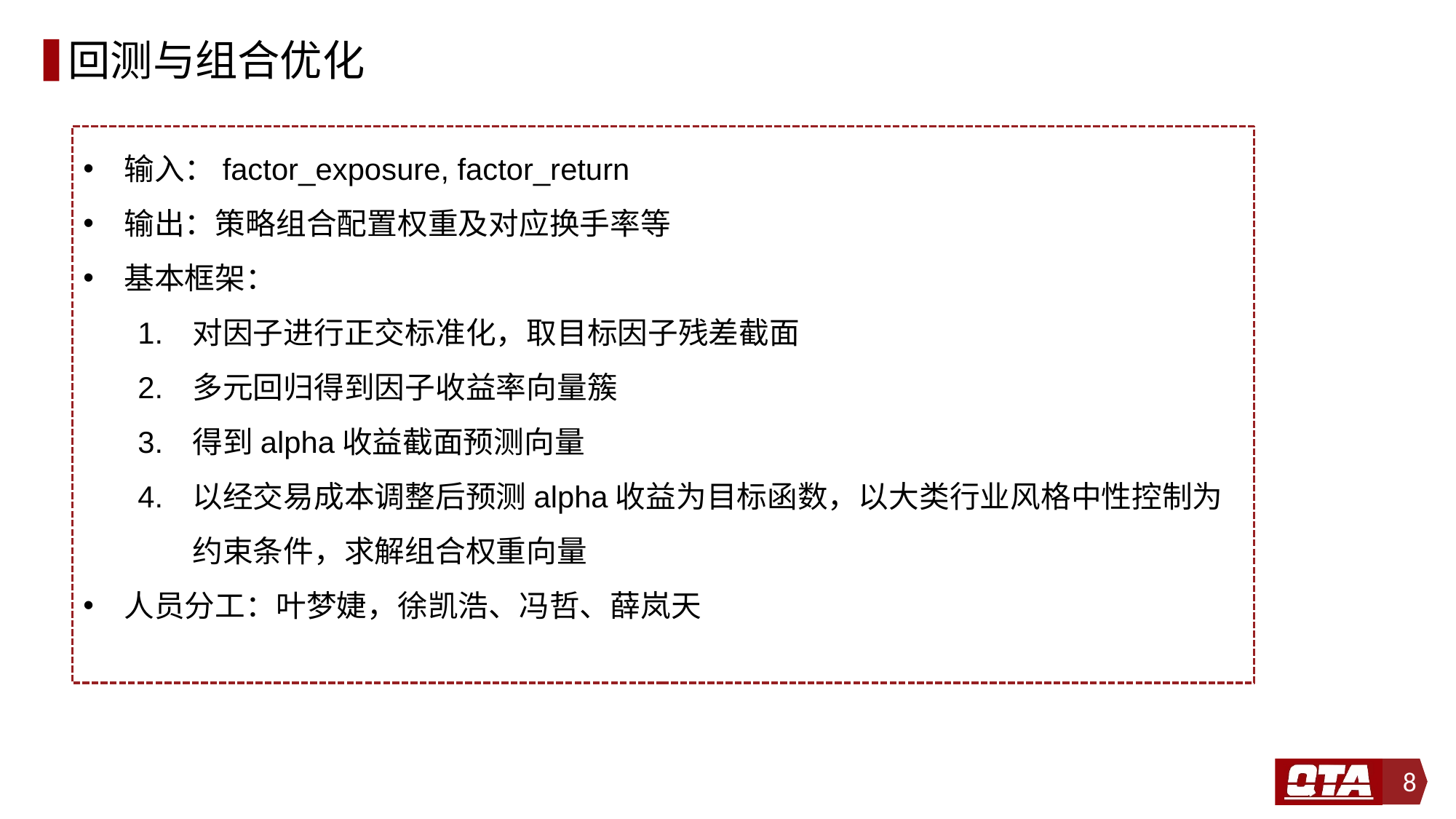

# 回测与组合优化
输入：factor_exposure, factor_return
输出：策略组合配置权重及对应换手率等
基本框架：
对因子进行正交标准化，取目标因子残差截面
多元回归得到因子收益率向量簇
得到alpha收益截面预测向量
以经交易成本调整后预测alpha收益为目标函数，以大类行业风格中性控制为约束条件，求解组合权重向量
人员分工：叶梦婕，徐凯浩、冯哲、薛岚天

8